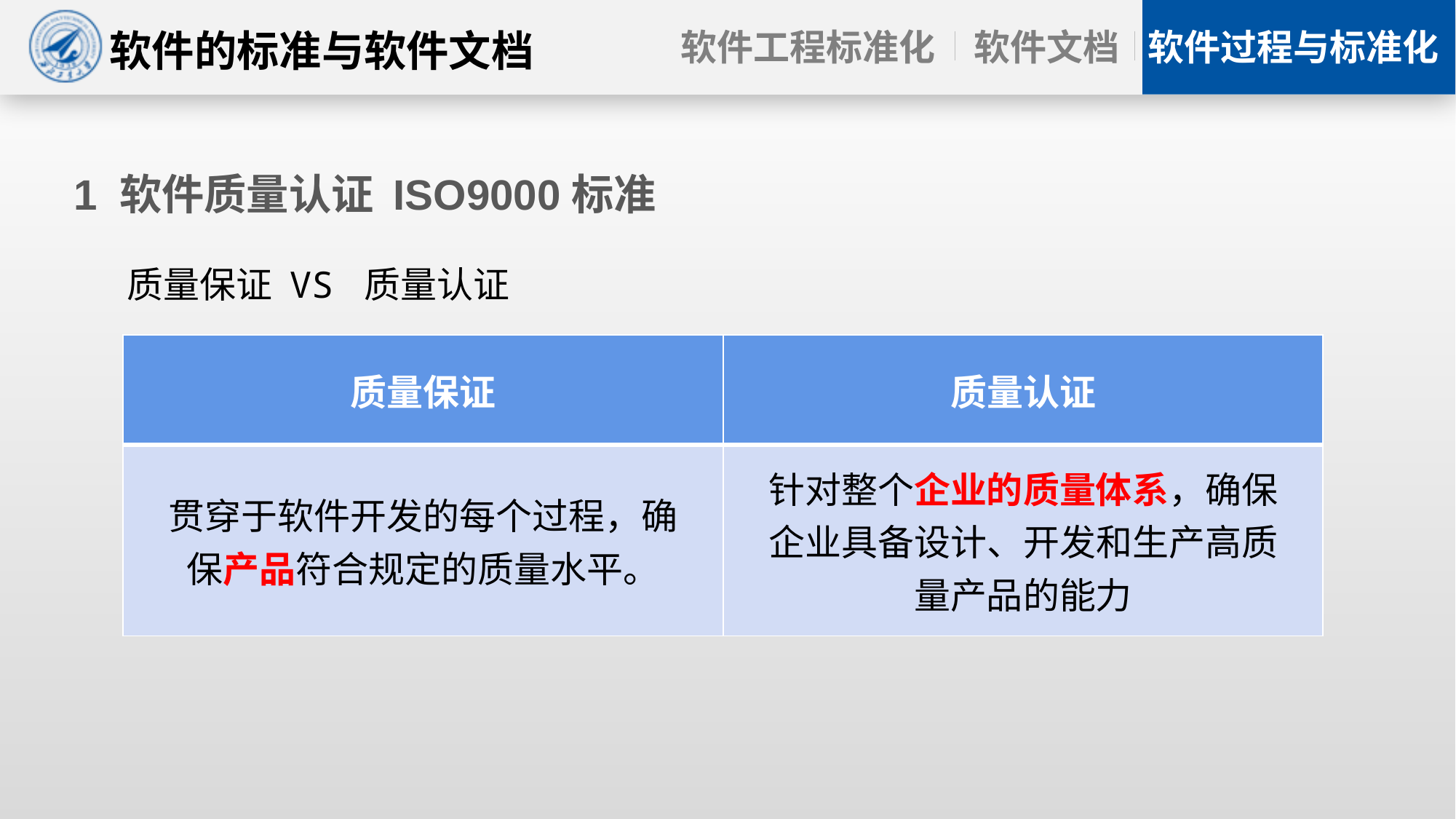

# 1 软件质量认证 ISO9000标准
质量保证 VS 质量认证
| 质量保证 | 质量认证 |
| --- | --- |
| 贯穿于软件开发的每个过程，确保产品符合规定的质量水平。 | 针对整个企业的质量体系，确保企业具备设计、开发和生产高质量产品的能力 |